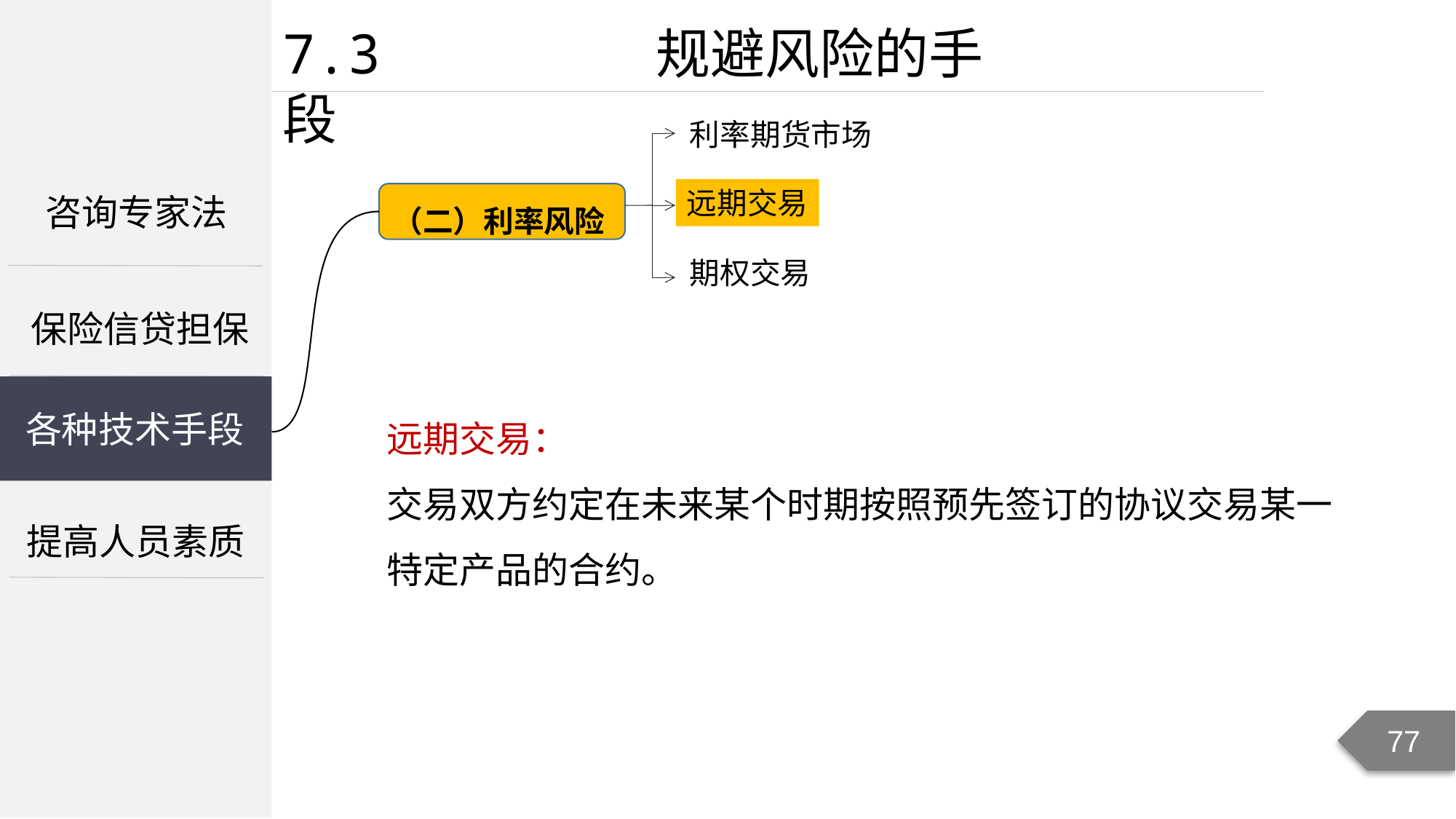

7.3        规避风险的手段
利率期货市场

咨询专家法
远期交易
（二）利率风险
期权交易
保险信贷担保
各种技术手段
远期交易：
交易双方约定在未来某个时期按照预先签订的协议交易某一特定产品的合约。

提高人员素质
77